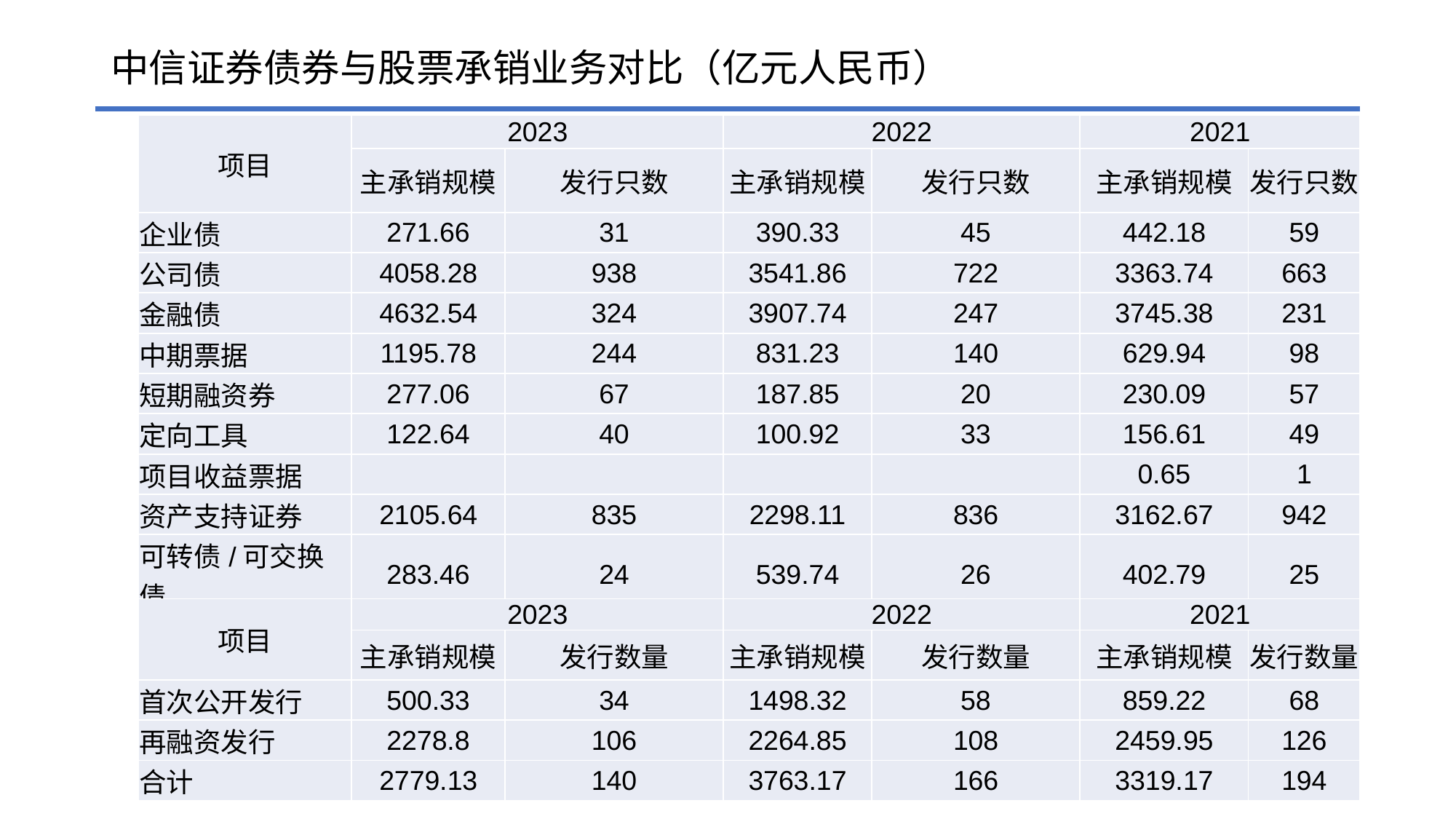

# 中信证券债券与股票承销业务对比（亿元人民币）
| 项目 | 2023 |  | 2022 |  | 2021 |  |
| --- | --- | --- | --- | --- | --- | --- |
|  | 主承销规模 | 发行只数 | 主承销规模 | 发行只数 | 主承销规模 | 发行只数 |
| 企业债 | 271.66 | 31 | 390.33 | 45 | 442.18 | 59 |
| 公司债 | 4058.28 | 938 | 3541.86 | 722 | 3363.74 | 663 |
| 金融债 | 4632.54 | 324 | 3907.74 | 247 | 3745.38 | 231 |
| 中期票据 | 1195.78 | 244 | 831.23 | 140 | 629.94 | 98 |
| 短期融资券 | 277.06 | 67 | 187.85 | 20 | 230.09 | 57 |
| 定向工具 | 122.64 | 40 | 100.92 | 33 | 156.61 | 49 |
| 项目收益票据 |  |  |  |  | 0.65 | 1 |
| 资产支持证券 | 2105.64 | 835 | 2298.11 | 836 | 3162.67 | 942 |
| 可转债/可交换债 | 283.46 | 24 | 539.74 | 26 | 402.79 | 25 |
| 地方政府债 | 6152.86 | 1697 | 3988.02 | 1456 | 3509.49 | 1193 |
| 合计 | 19099.92 | 4200 | 15785.81 | 3555 | 15640.54 | 3318 |
| 项目 | 2023 |  | 2022 |  | 2021 |  |
| --- | --- | --- | --- | --- | --- | --- |
|  | 主承销规模 | 发行数量 | 主承销规模 | 发行数量 | 主承销规模 | 发行数量 |
| 首次公开发行 | 500.33 | 34 | 1498.32 | 58 | 859.22 | 68 |
| 再融资发行 | 2278.8 | 106 | 2264.85 | 108 | 2459.95 | 126 |
| 合计 | 2779.13 | 140 | 3763.17 | 166 | 3319.17 | 194 |
41